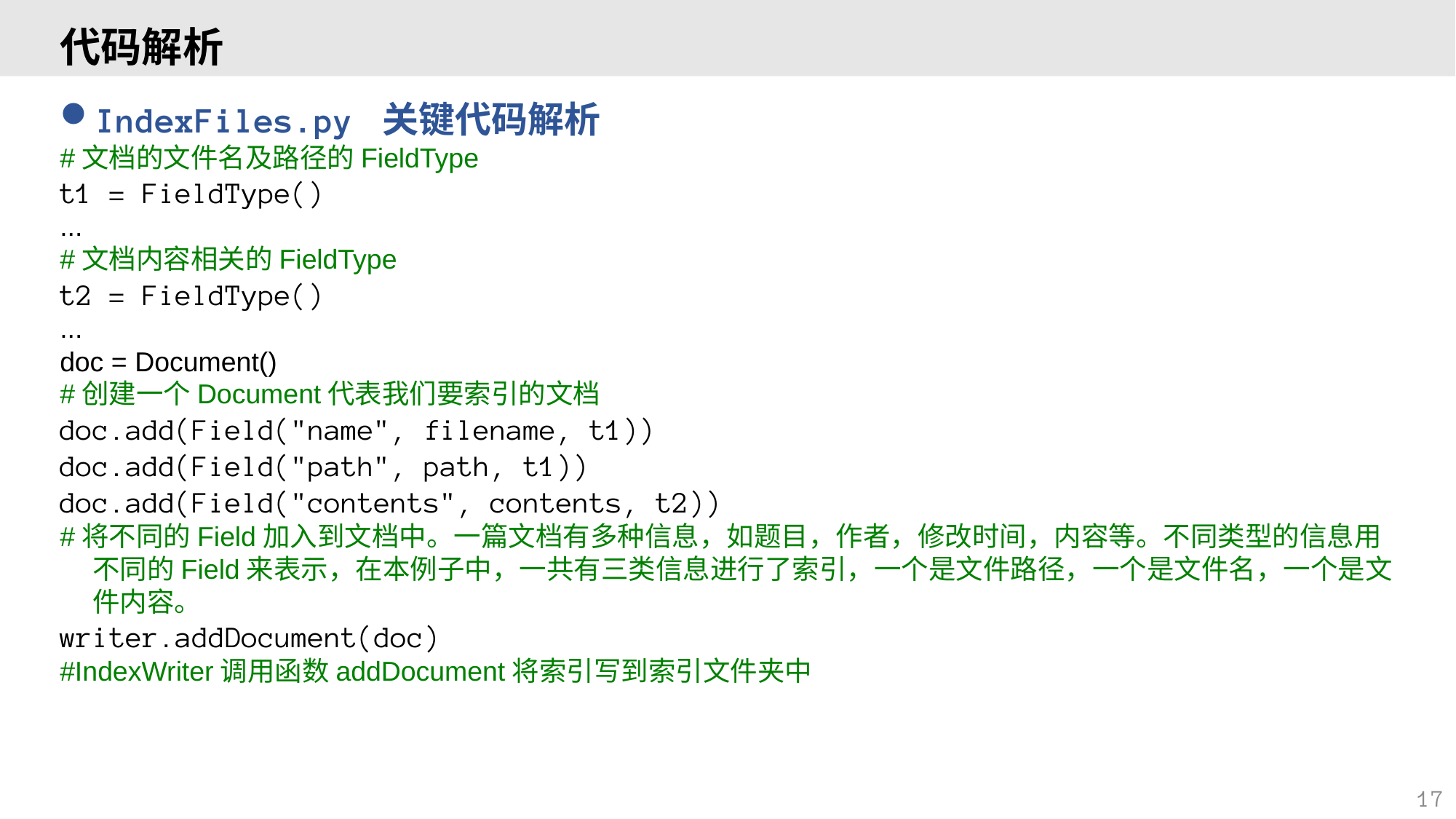

# 代码解析
IndexFiles.py 关键代码解析
#文档的文件名及路径的FieldType
t1 = FieldType()
...
#文档内容相关的FieldType
t2 = FieldType()
...
doc = Document()
#创建一个Document代表我们要索引的文档
doc.add(Field("name", filename, t1))
doc.add(Field("path", path, t1))
doc.add(Field("contents", contents, t2))
#将不同的Field加入到文档中。一篇文档有多种信息，如题目，作者，修改时间，内容等。不同类型的信息用不同的Field来表示，在本例子中，一共有三类信息进行了索引，一个是文件路径，一个是文件名，一个是文件内容。
writer.addDocument(doc)
#IndexWriter调用函数addDocument将索引写到索引文件夹中

17